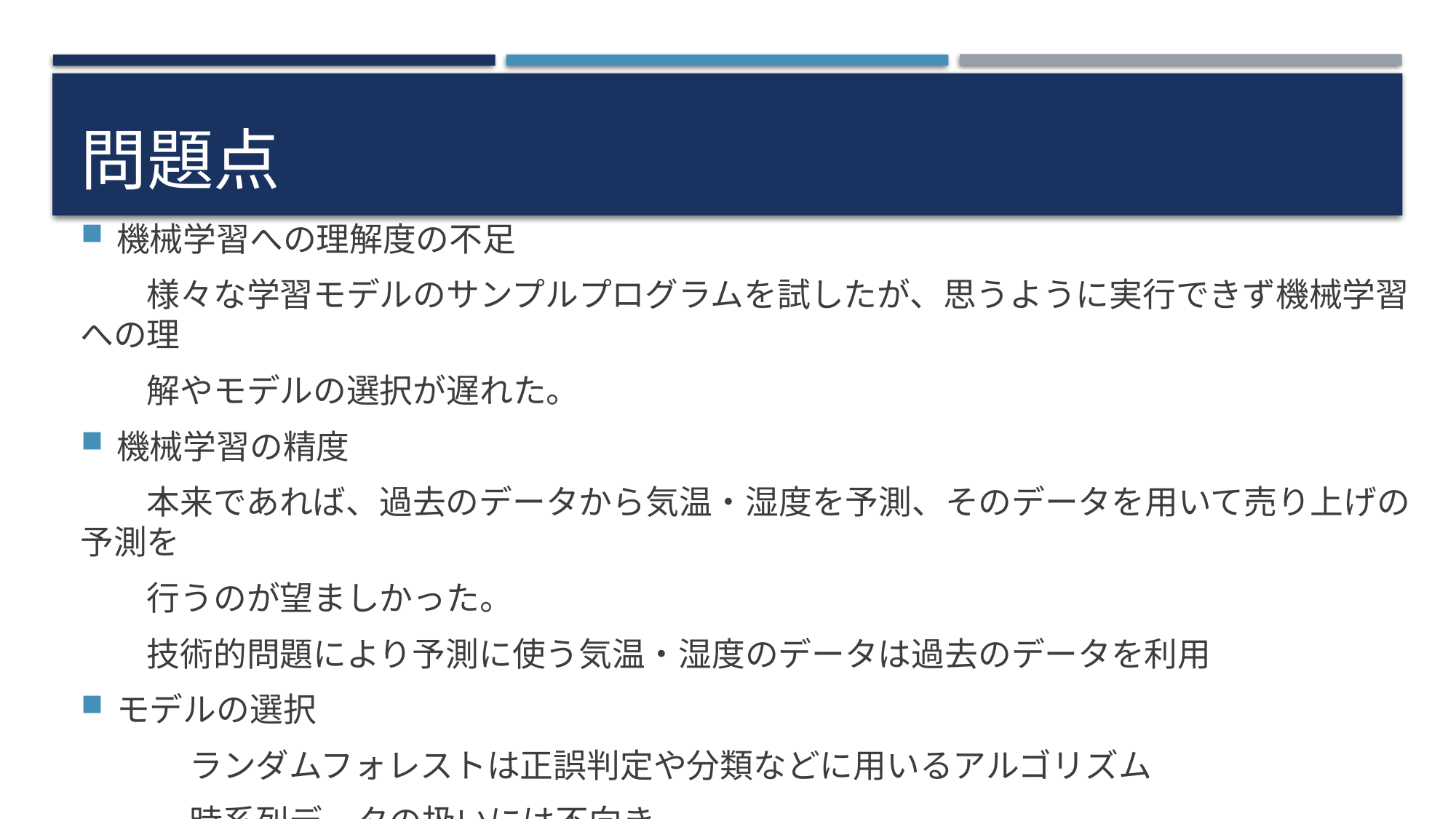

# 問題点

機械学習への理解度の不足
　　様々な学習モデルのサンプルプログラムを試したが、思うように実行できず機械学習への理
　　解やモデルの選択が遅れた。
機械学習の精度
　　本来であれば、過去のデータから気温・湿度を予測、そのデータを用いて売り上げの予測を
　　行うのが望ましかった。
　　技術的問題により予測に使う気温・湿度のデータは過去のデータを利用
モデルの選択
	ランダムフォレストは正誤判定や分類などに用いるアルゴリズム
	時系列データの扱いには不向き